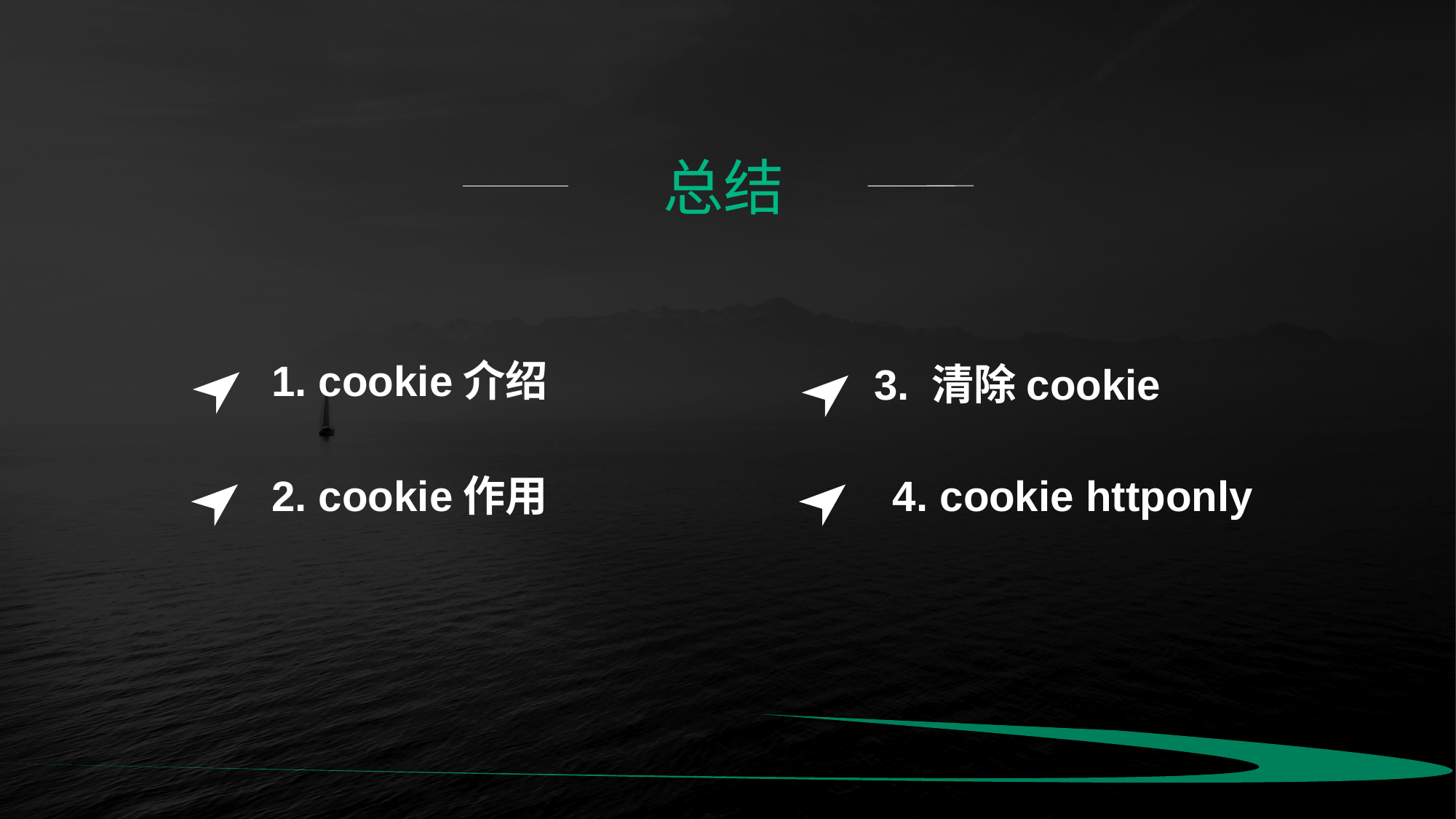

总结
1. cookie介绍

2. cookie作用

3. 清除cookie

4. cookie httponly